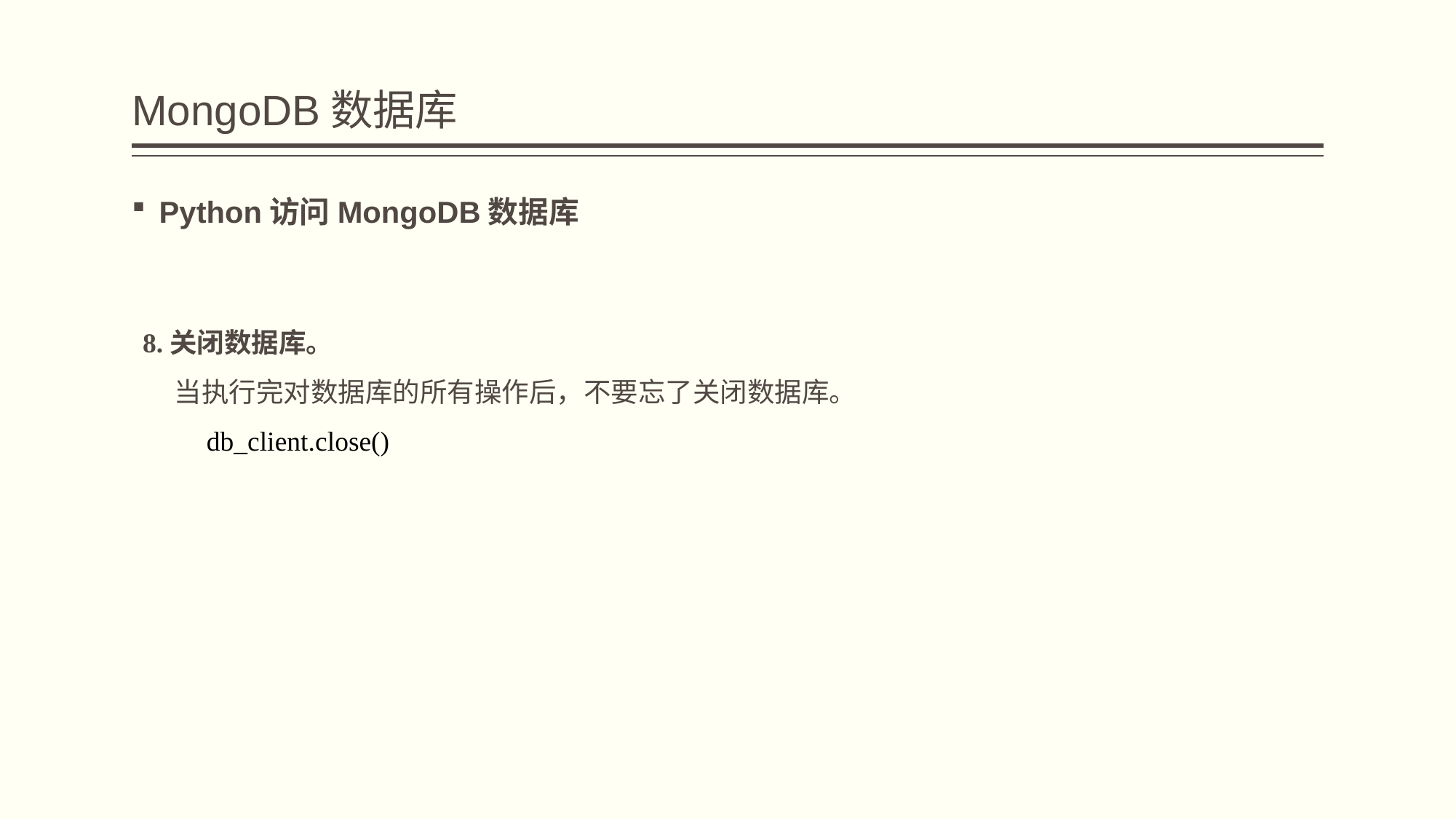

# MongoDB数据库
Python访问MongoDB数据库
8.关闭数据库。
当执行完对数据库的所有操作后，不要忘了关闭数据库。
db_client.close()